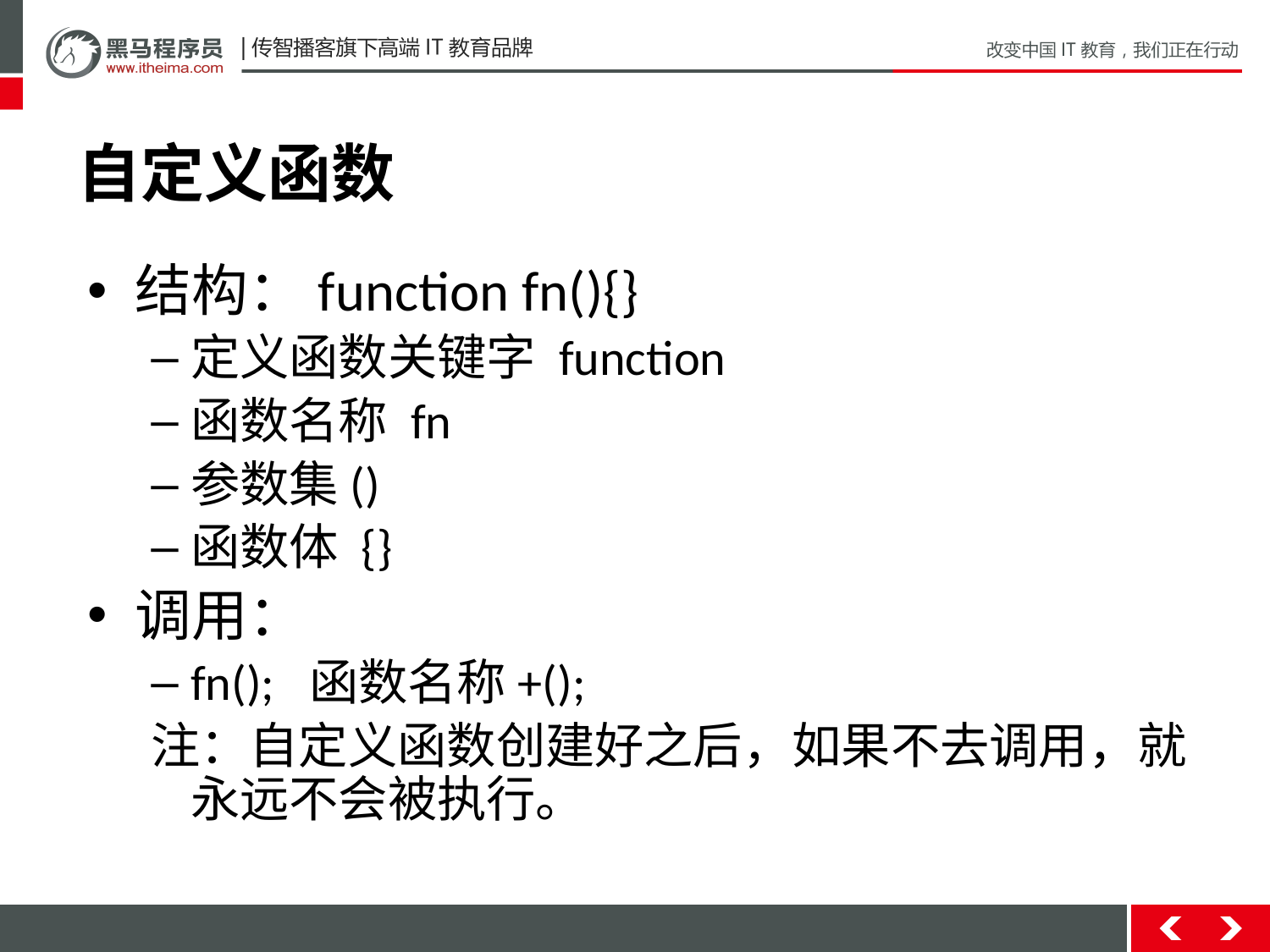

# 自定义函数
结构：function fn(){}
定义函数关键字 function
函数名称 fn
参数集()
函数体 {}
调用：
fn();  函数名称+();
注：自定义函数创建好之后，如果不去调用，就永远不会被执行。